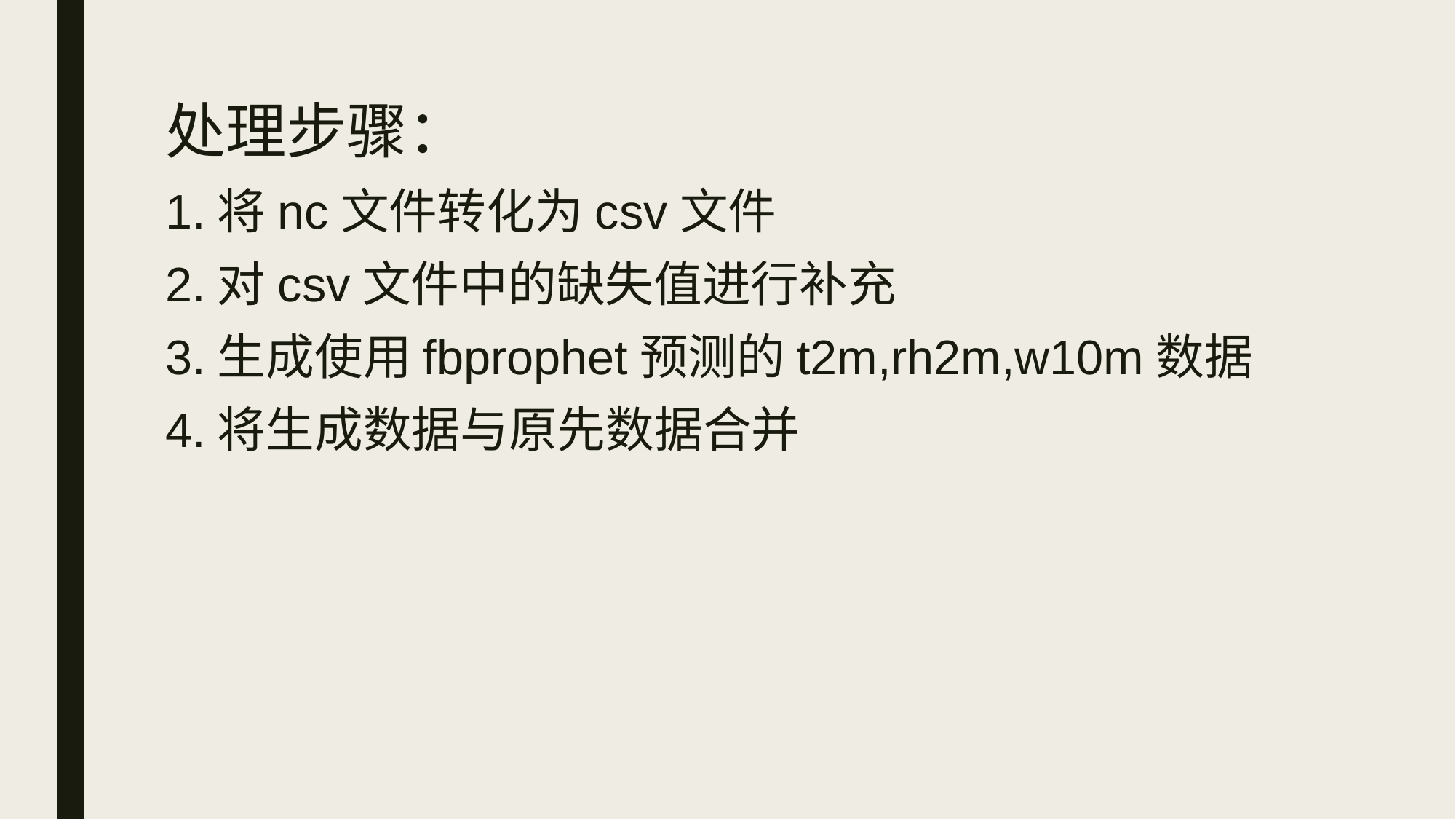

处理步骤：
1.将nc文件转化为csv文件
2.对csv文件中的缺失值进行补充
3.生成使用fbprophet预测的t2m,rh2m,w10m数据
4.将生成数据与原先数据合并